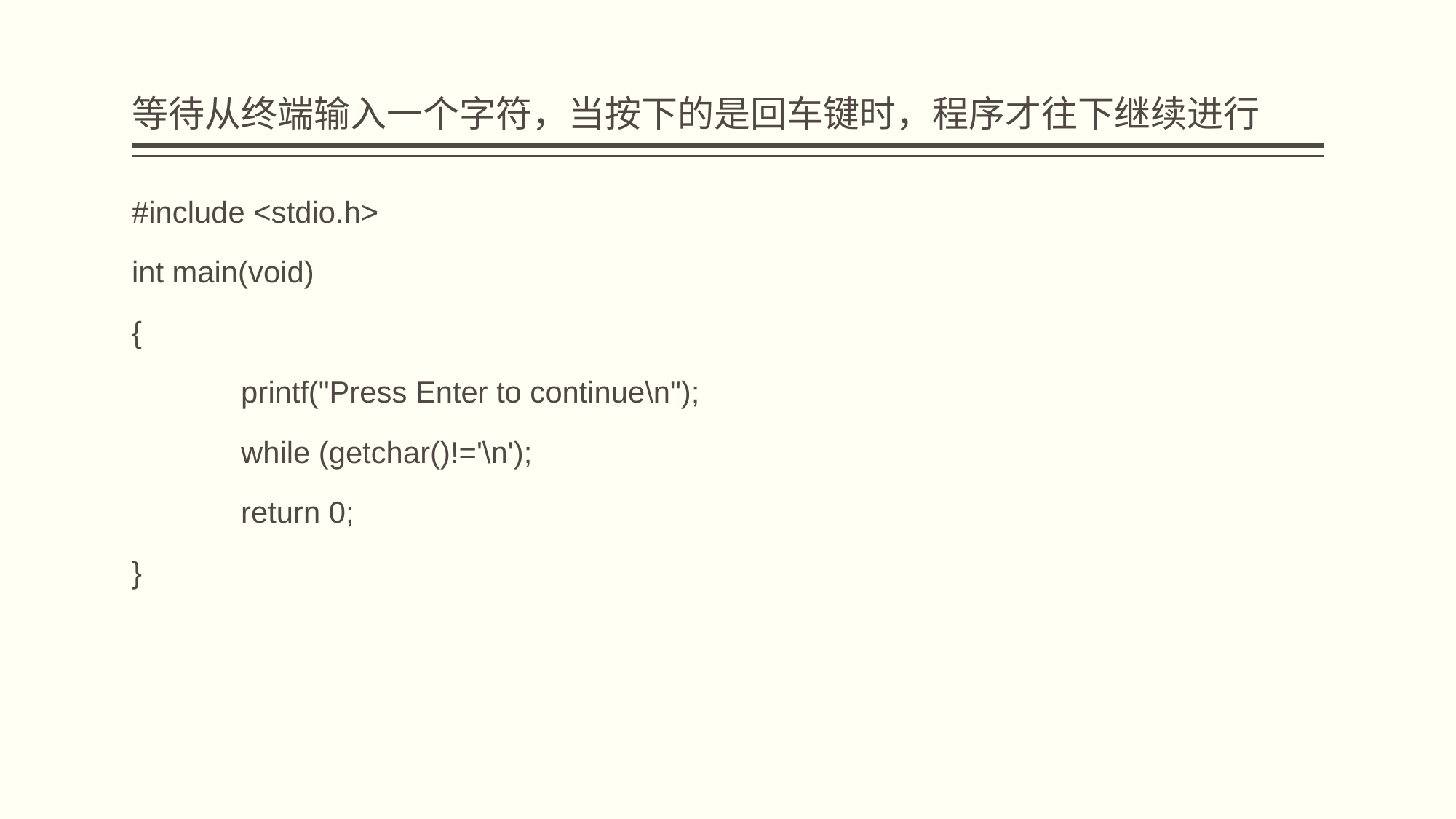

# 等待从终端输入一个字符，当按下的是回车键时，程序才往下继续进行
#include <stdio.h>
int main(void)
{
	printf("Press Enter to continue\n");
	while (getchar()!='\n');
	return 0;
}